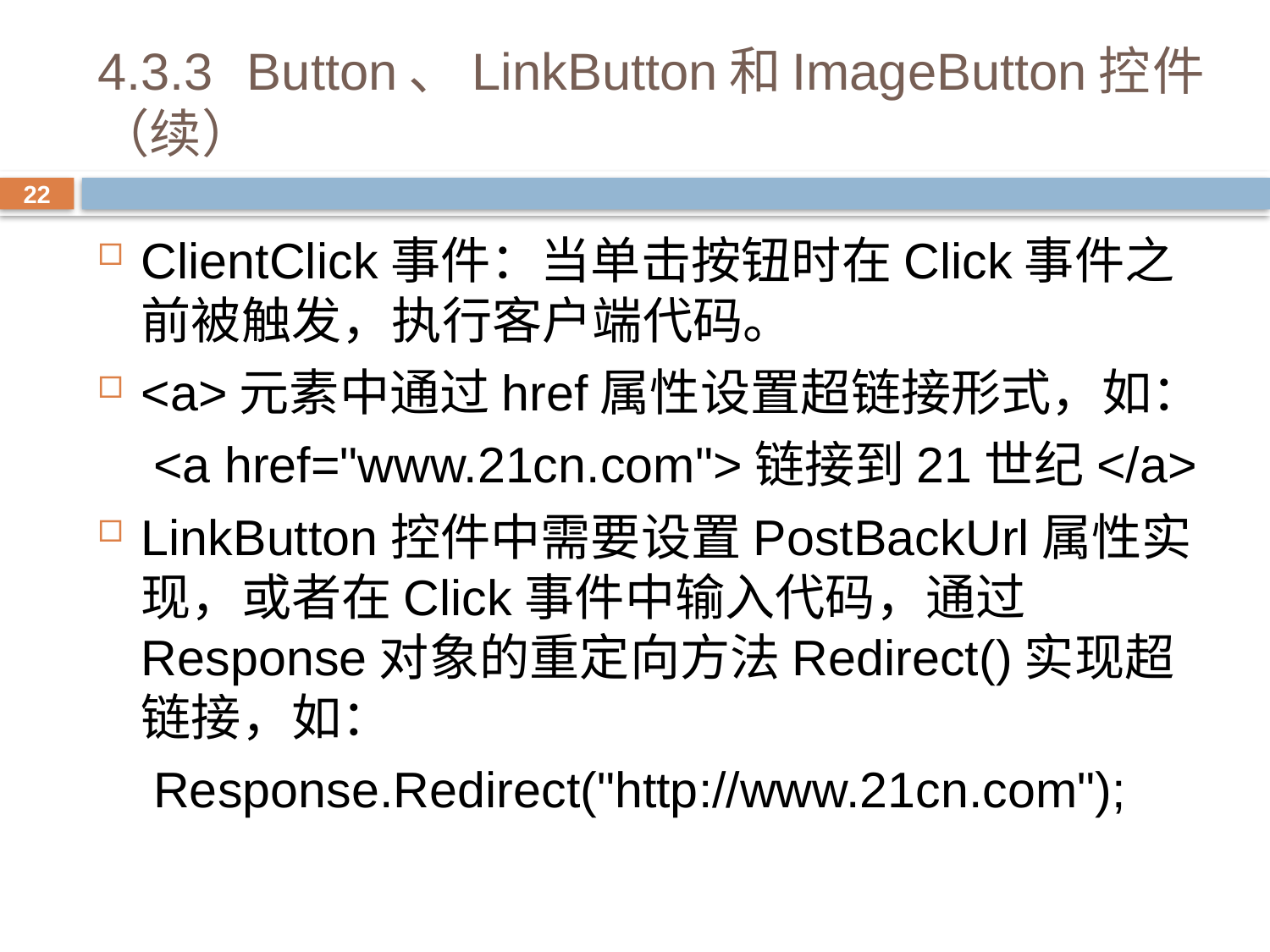

# 4.3.3  Button、LinkButton和ImageButton控件（续）
22
ClientClick事件：当单击按钮时在Click事件之前被触发，执行客户端代码。
<a>元素中通过href属性设置超链接形式，如：
    <a href="www.21cn.com">链接到21世纪</a>
LinkButton控件中需要设置PostBackUrl属性实现，或者在Click事件中输入代码，通过Response对象的重定向方法Redirect()实现超链接，如：
    Response.Redirect("http://www.21cn.com");